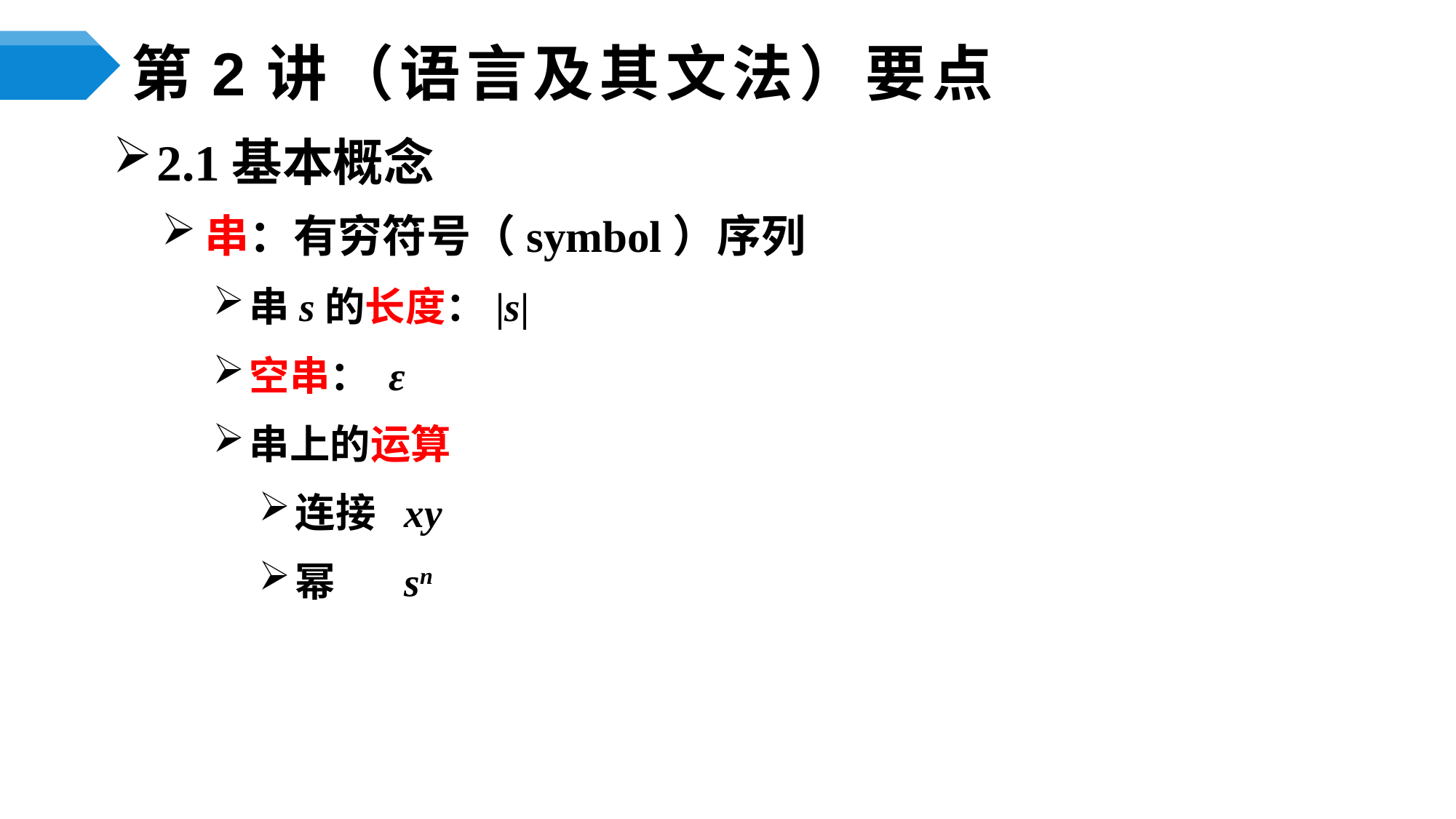

# 第2讲（语言及其文法）要点
2.1基本概念
串：有穷符号（symbol）序列
串s的长度：|s|
空串： ε
串上的运算
连接	xy
幂	sn